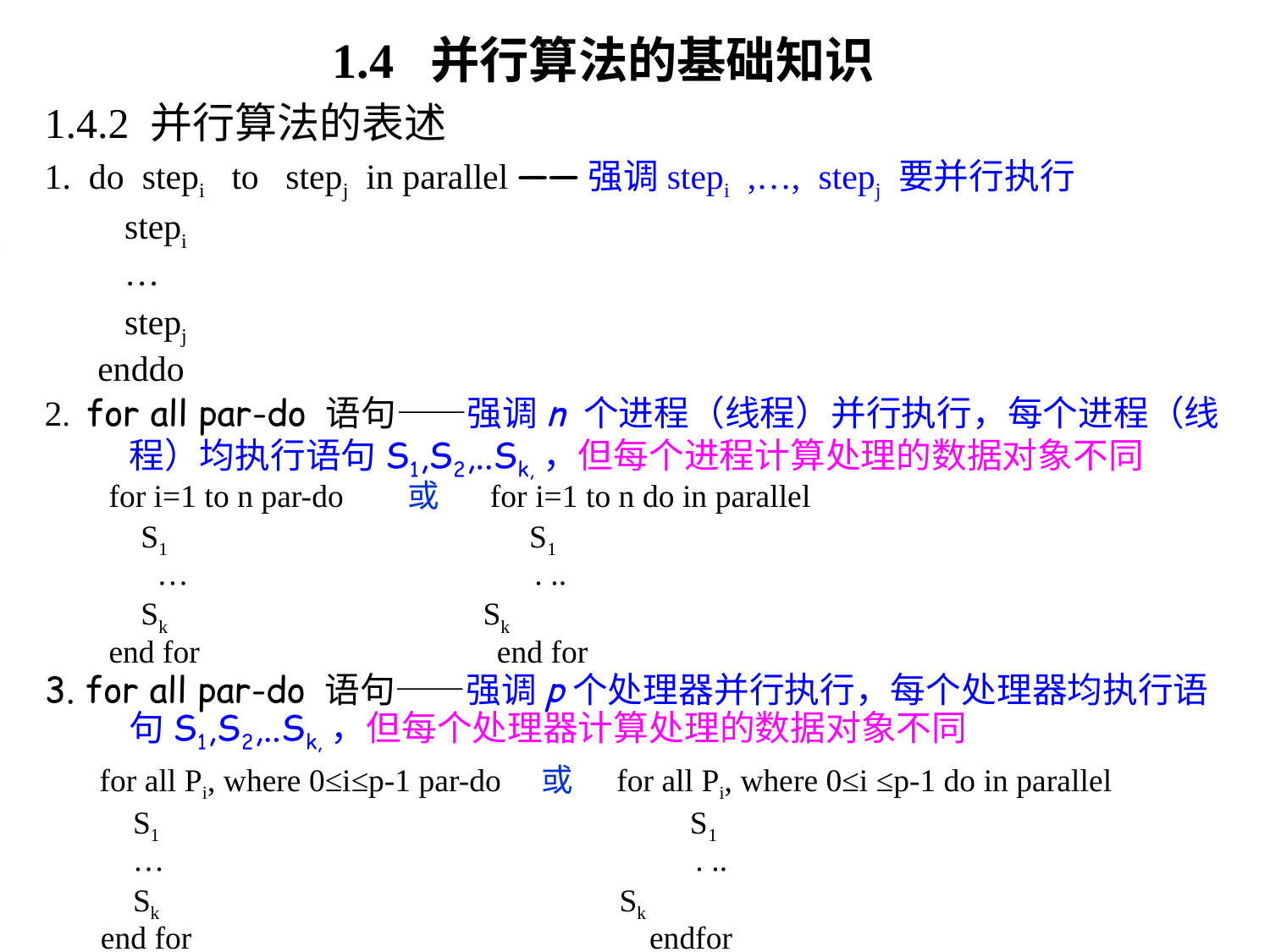

# 1.4  并行算法的基础知识
1.4.2 并行算法的表述
1.  do  stepi   to   stepj  in parallel ——强调stepi  ,…,  stepj 要并行执行
         stepi
         …
         stepj
      enddo
2.  for all par-do 语句——强调n 个进程（线程）并行执行，每个进程（线程）均执行语句S1,S2,..Sk,，但每个进程计算处理的数据对象不同
        for i=1 to n par-do       或      for i=1 to n do in parallel
            S1                                             S1
              …                                           . ..
            Sk                                                                   Sk
        end for                                     end for
3. for all par-do 语句——强调p个处理器并行执行，每个处理器均执行语句S1,S2,..Sk,，但每个处理器计算处理的数据对象不同
   for all Pi, where 0≤i≤p-1 par-do    或     for all Pi, where 0≤i ≤p-1 do in parallel
           S1                                                                  S1
           …                                                                  . ..
           Sk                                                                                                  Sk
       end for                                                         endfor